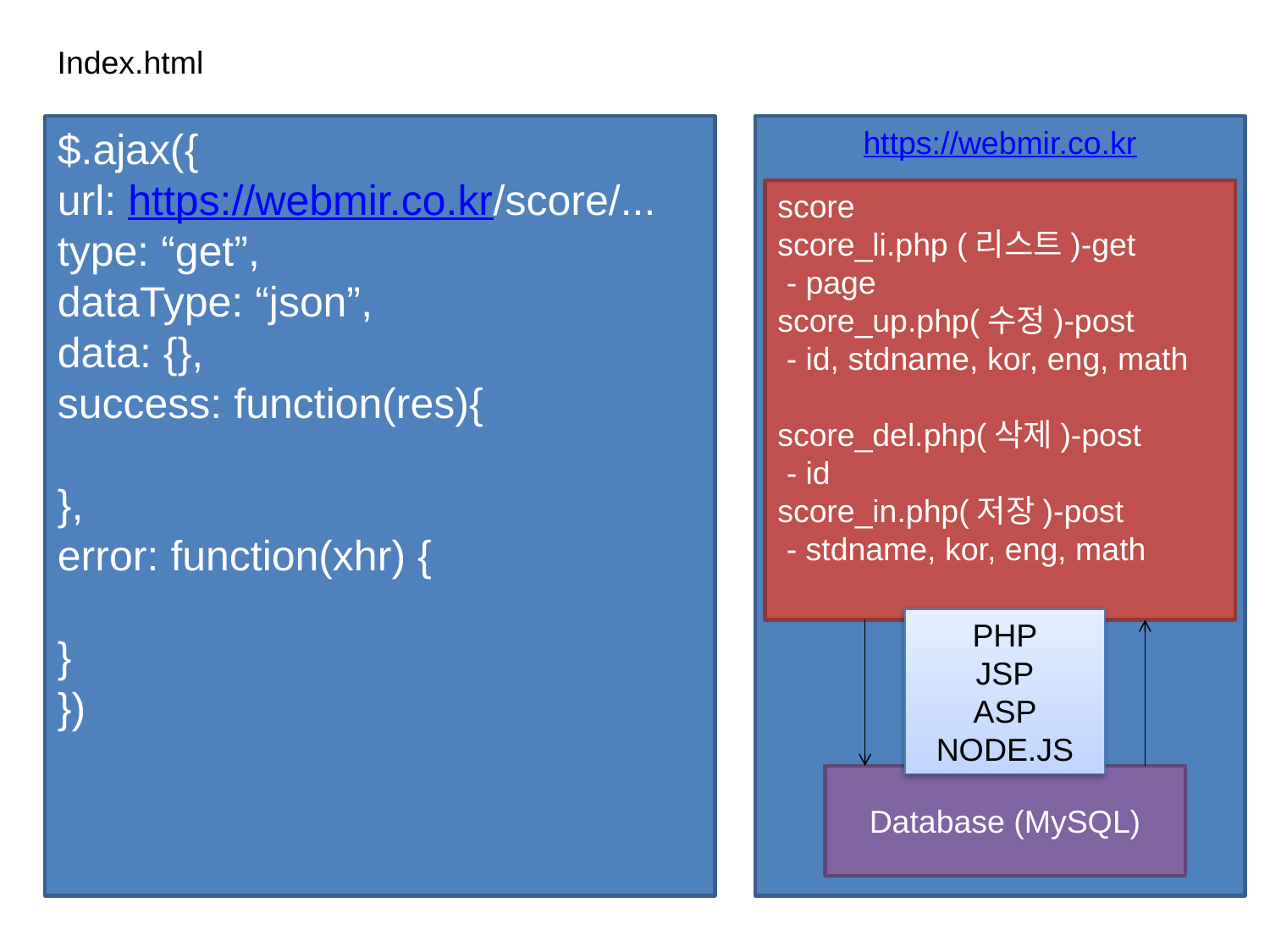

Index.html
$.ajax({
url: https://webmir.co.kr/score/...
type: “get”,
dataType: “json”,
data: {},
success: function(res){

},
error: function(xhr) {

}
})
https://webmir.co.kr

score
score_li.php (리스트)-get
 - page
score_up.php(수정)-post
 - id, stdname, kor, eng, math

score_del.php(삭제)-post
 - id
score_in.php(저장)-post
 - stdname, kor, eng, math
PHP
JSP
ASP
NODE.JS
Database (MySQL)